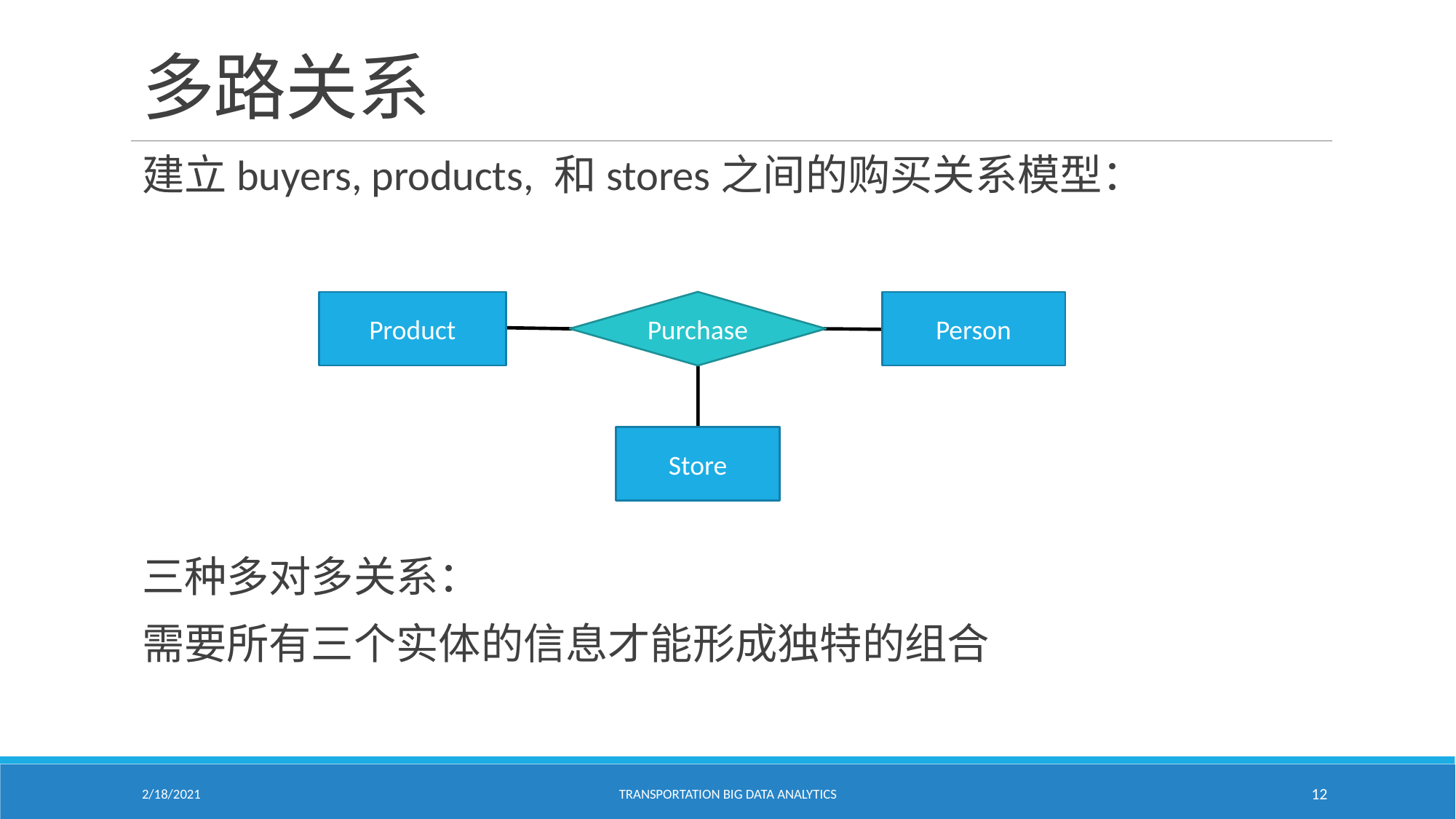

# 多路关系
建立buyers, products, 和stores之间的购买关系模型：

三种多对多关系：
需要所有三个实体的信息才能形成独特的组合
Product
Purchase
Person

Store
2/18/2021
Transportation Big Data Analytics
12